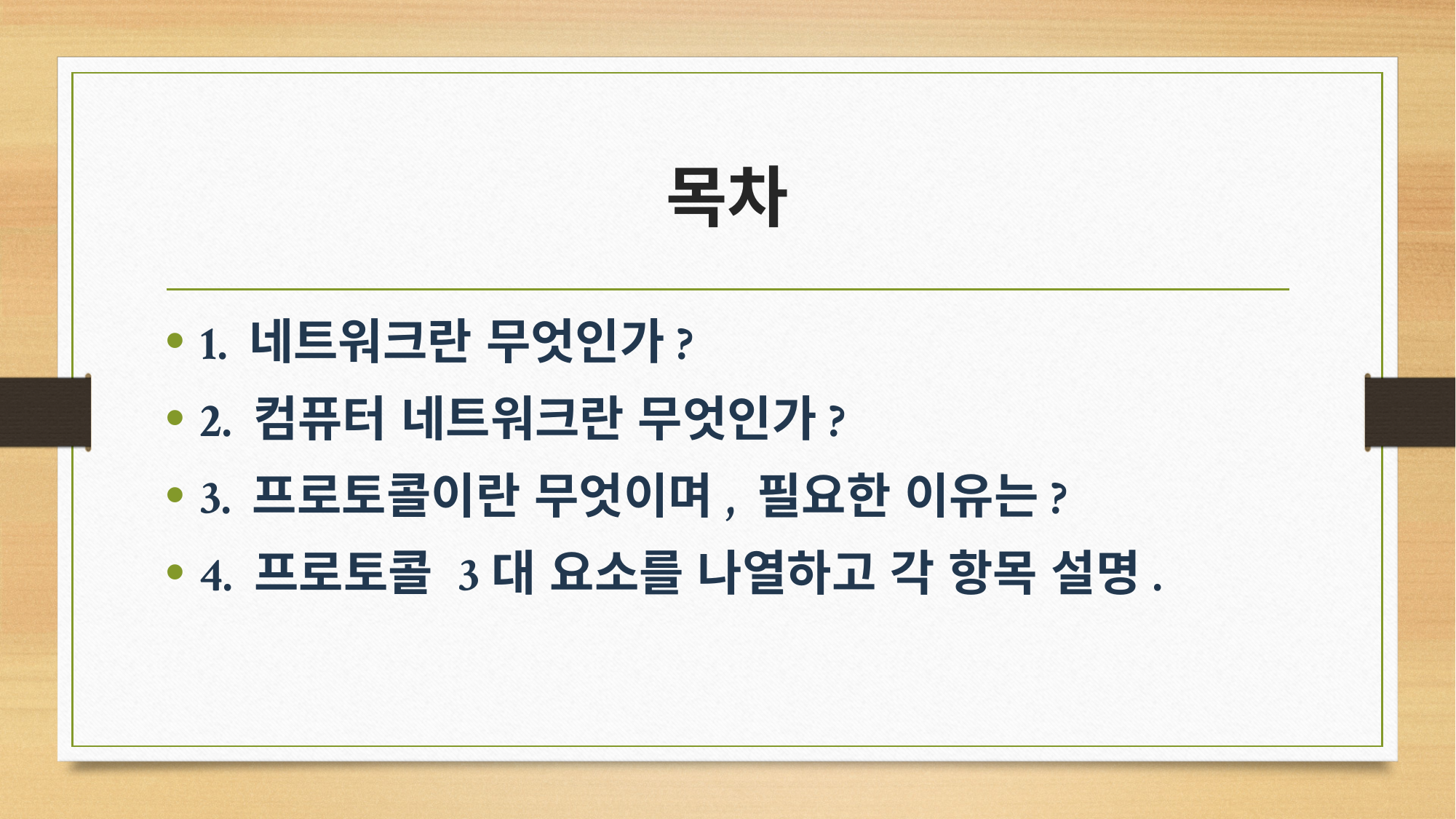

# 목차
1. 네트워크란 무엇인가?
2. 컴퓨터 네트워크란 무엇인가?
3. 프로토콜이란 무엇이며, 필요한 이유는?
4. 프로토콜 3대 요소를 나열하고 각 항목 설명.